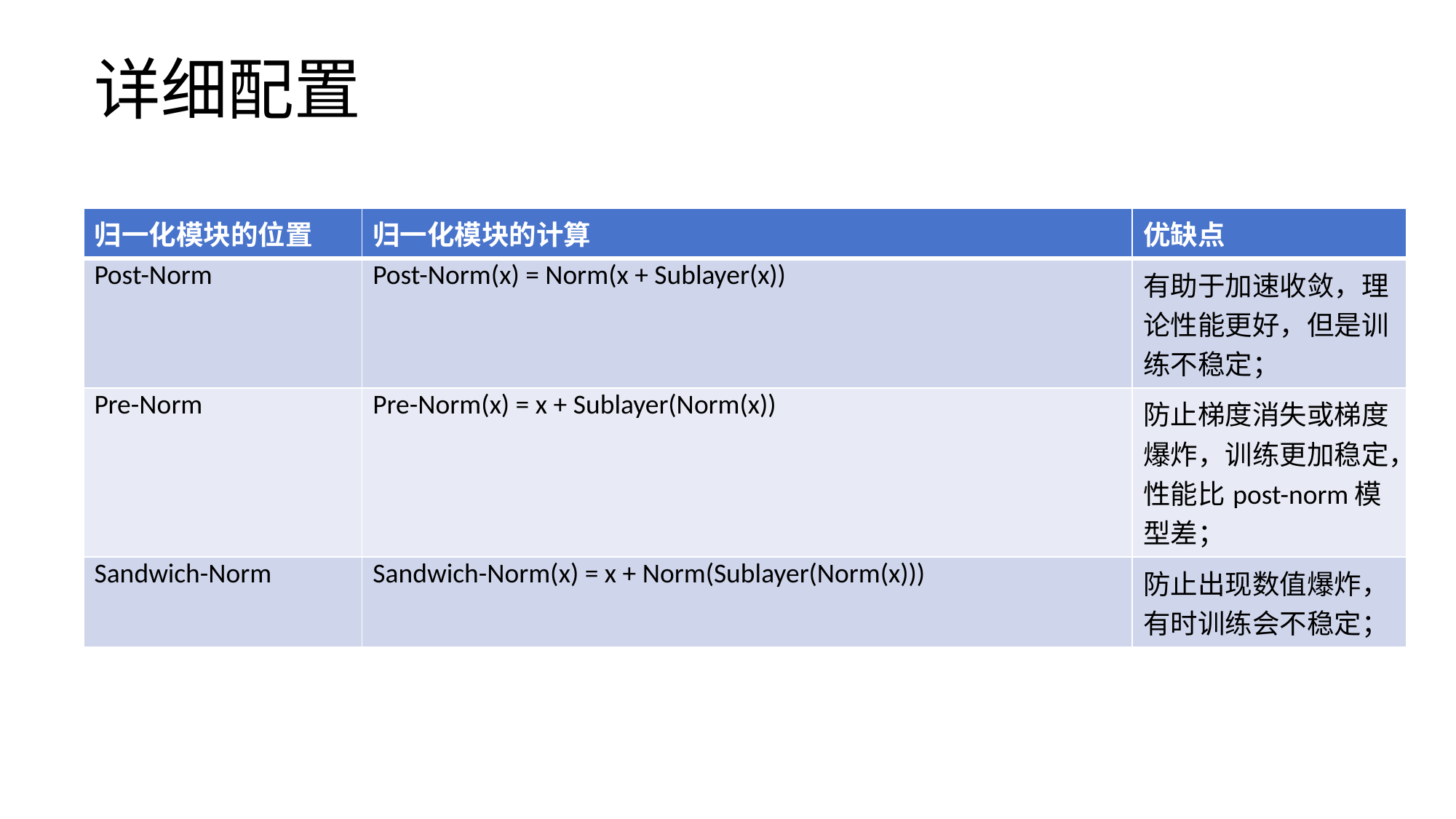

详细配置
| 归一化模块的位置 | 归一化模块的计算 | 优缺点 |
| --- | --- | --- |
| Post-Norm | Post-Norm(x) = Norm(x + Sublayer(x)) | 有助于加速收敛，理论性能更好，但是训练不稳定； |
| Pre-Norm | Pre-Norm(x) = x + Sublayer(Norm(x)) | 防止梯度消失或梯度爆炸，训练更加稳定，性能比post-norm模型差； |
| Sandwich-Norm | Sandwich-Norm(x) = x + Norm(Sublayer(Norm(x))) | 防止出现数值爆炸，有时训练会不稳定； |